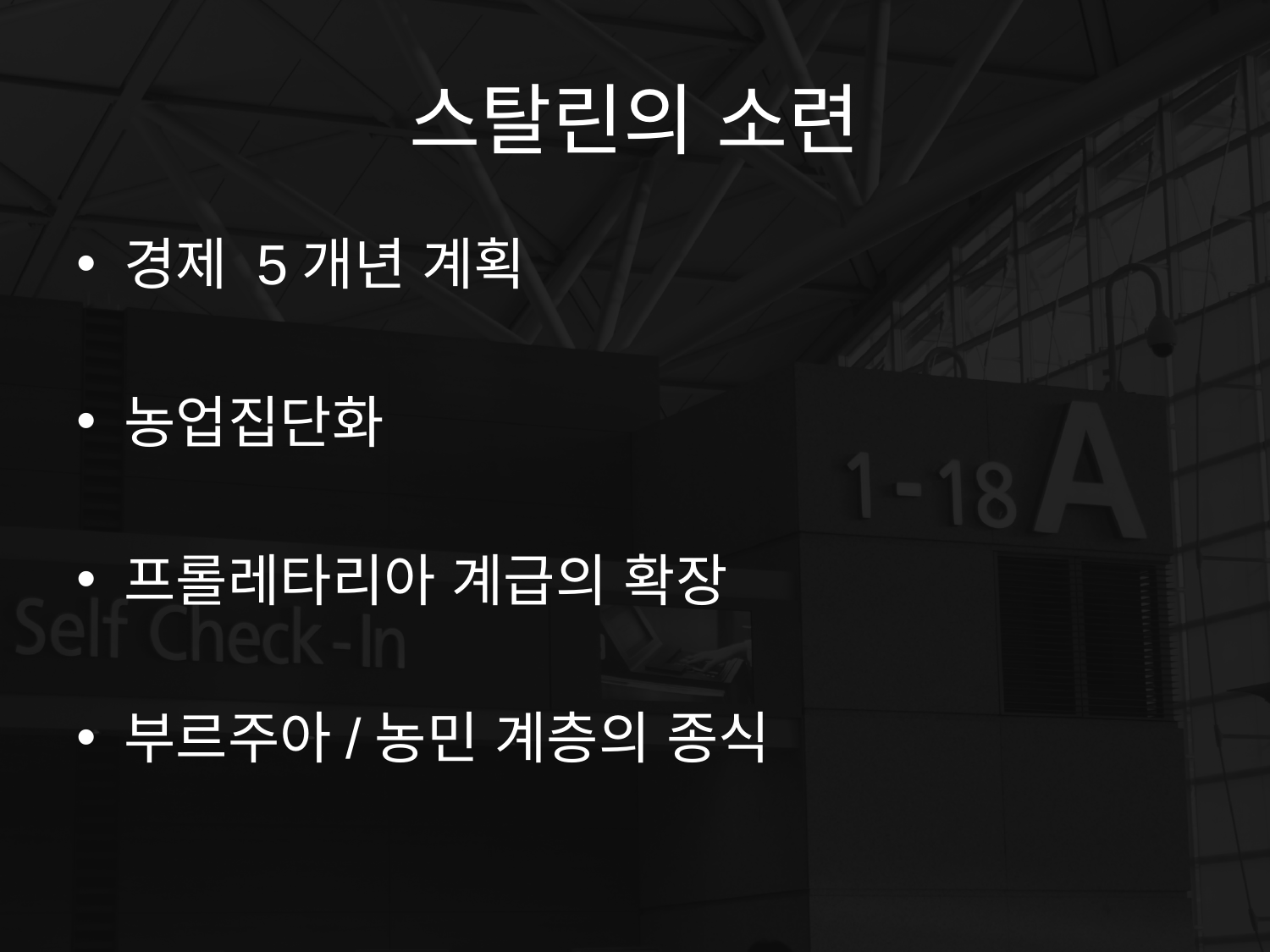

# 스탈린의 소련
경제 5개년 계획

농업집단화

프롤레타리아 계급의 확장

부르주아/농민 계층의 종식